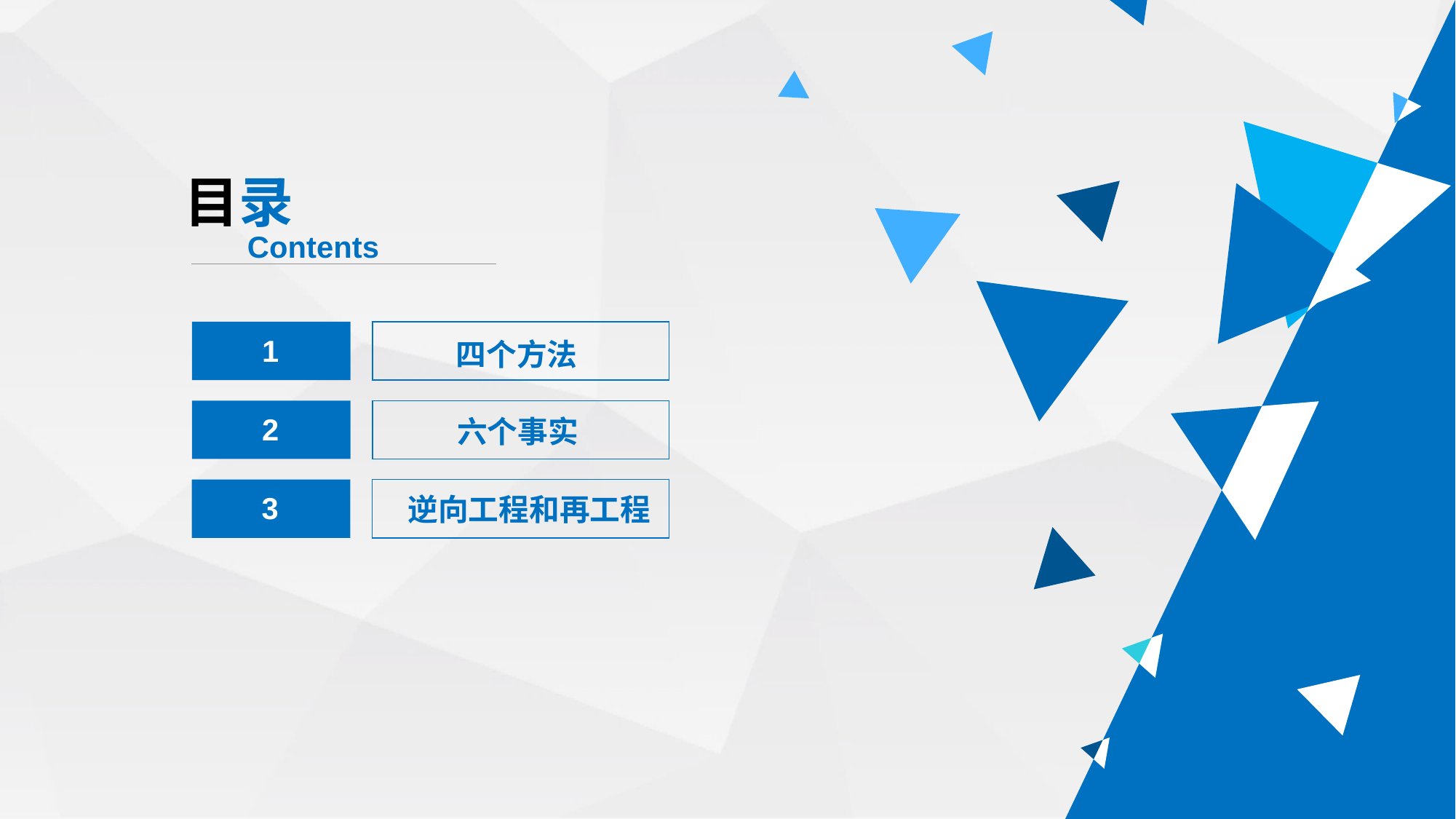

目录
Contents

1
四个方法

2
六个事实

3
逆向工程和再工程